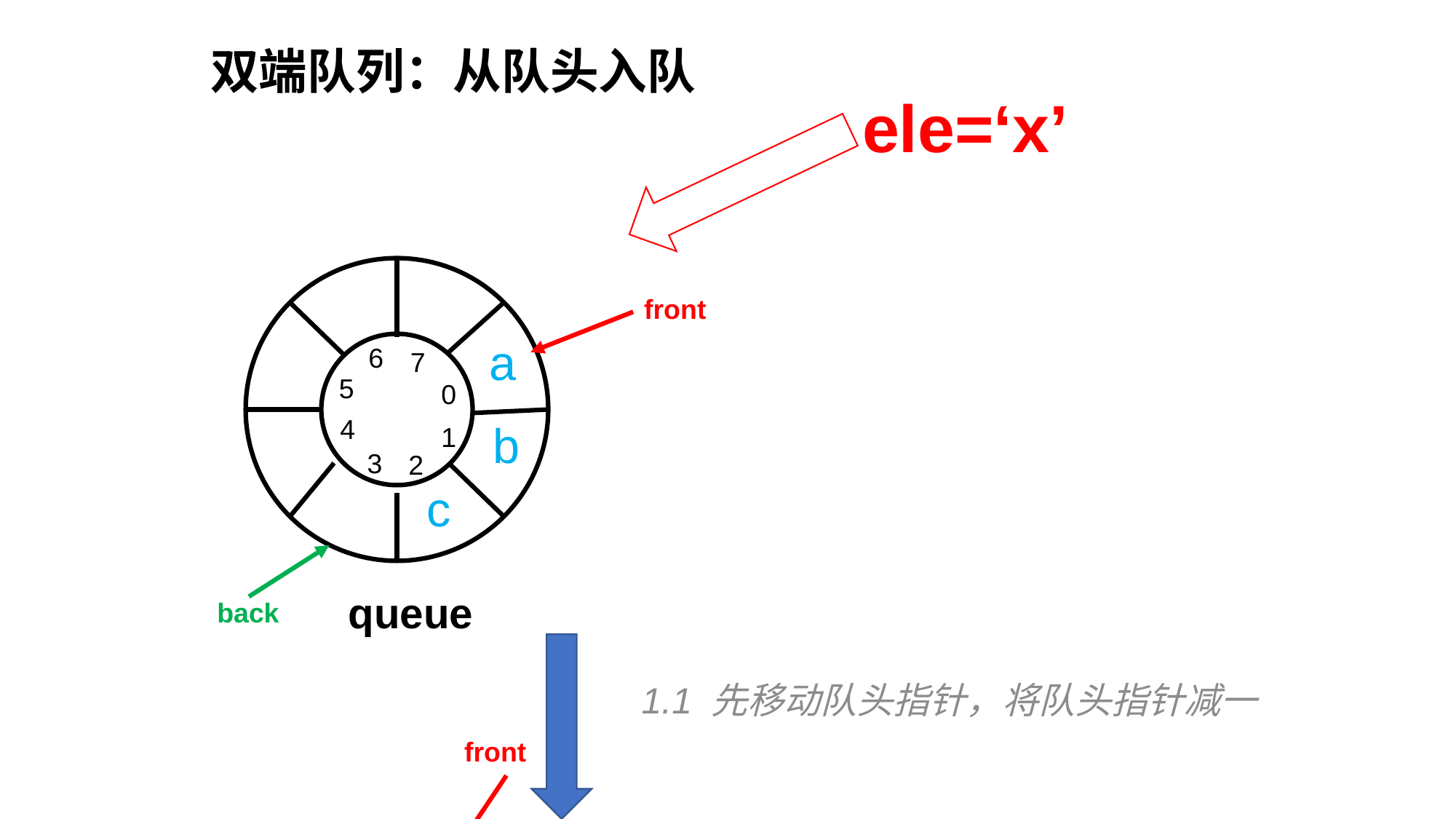

双端队列：从队头入队
ele=‘x’

front
a
6
7
5
0
4
b
1
3
2
c
queue
back

1.1 先移动队头指针，将队头指针减一
front

deque->front=(deque->front-1+MAXSIZE)%MAXSIZE
	       =(0-1+8)%8
	       =7%8
	       =7
a
6
7
5
0
4
b
1
3
2
c
queue
back

1.2 接着进行赋值，将队头指针所指向的位置赋予 ele 值
front

x
a
6
7
5
0
4
b
1
3
2
c
queue
back